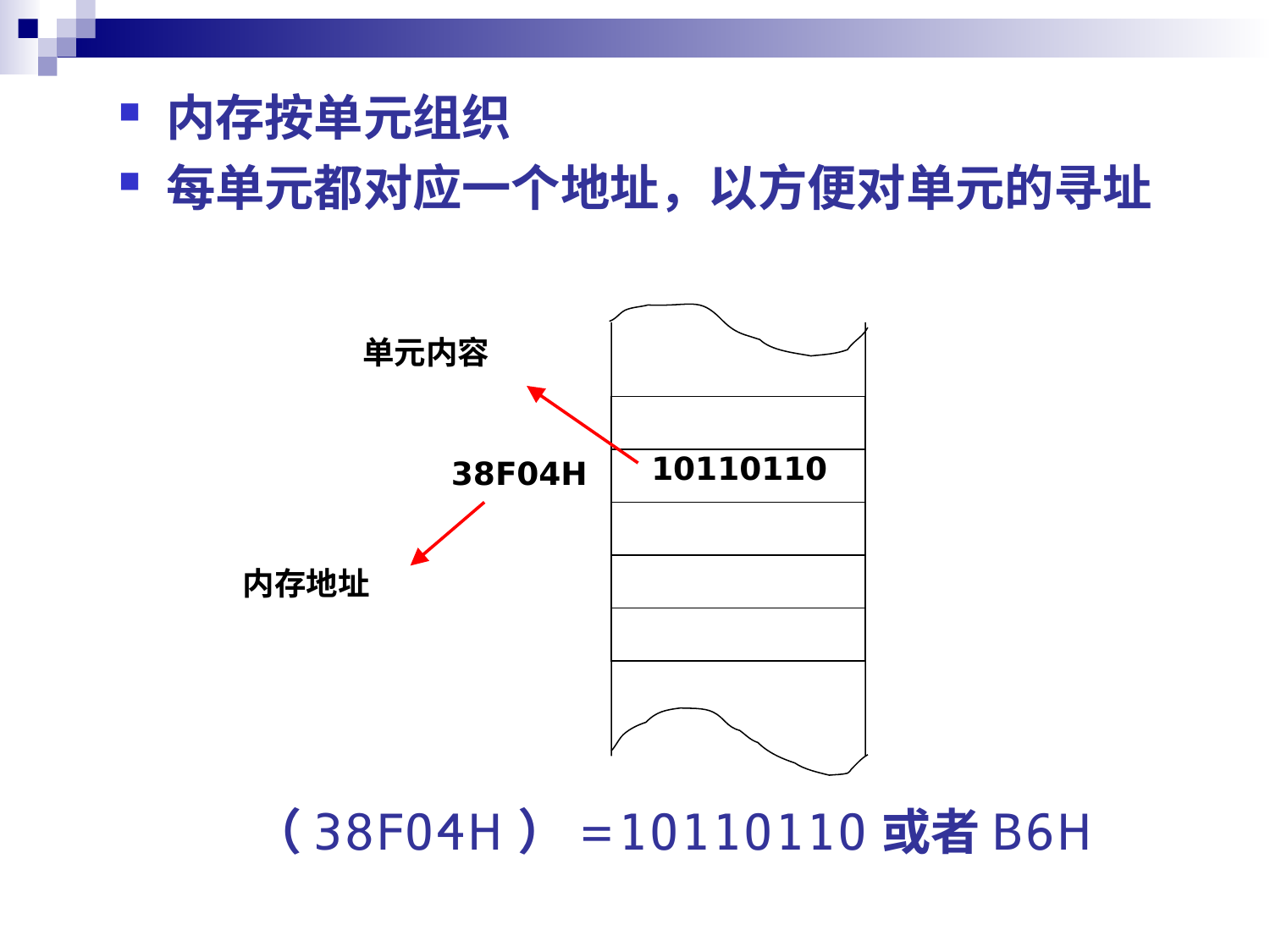

内存按单元组织
每单元都对应一个地址，以方便对单元的寻址
#

单元内容

10110110
38F04H

内存地址
（38F04H）=10110110或者B6H